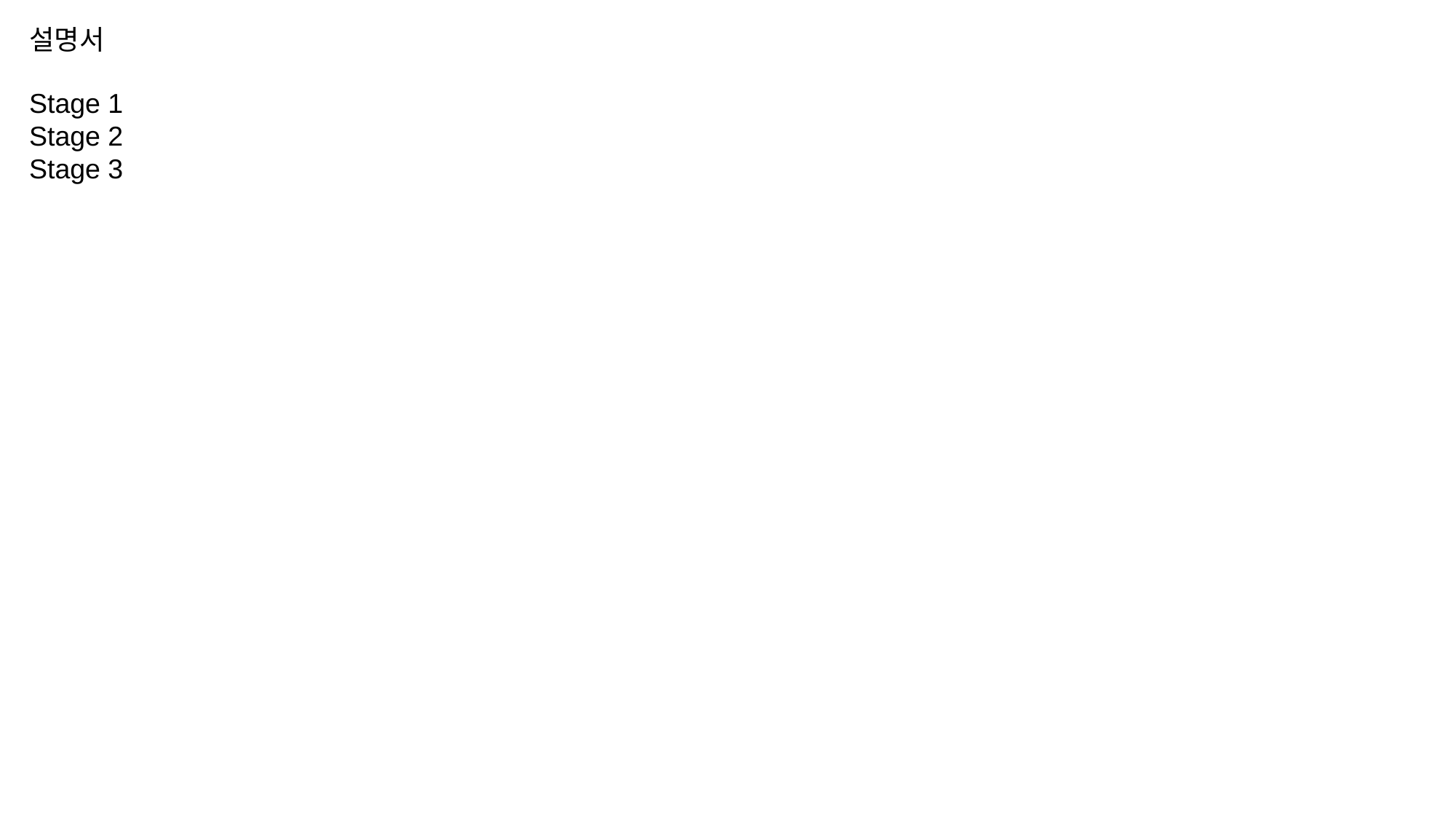

설명서
Stage 1
Stage 2
Stage 3